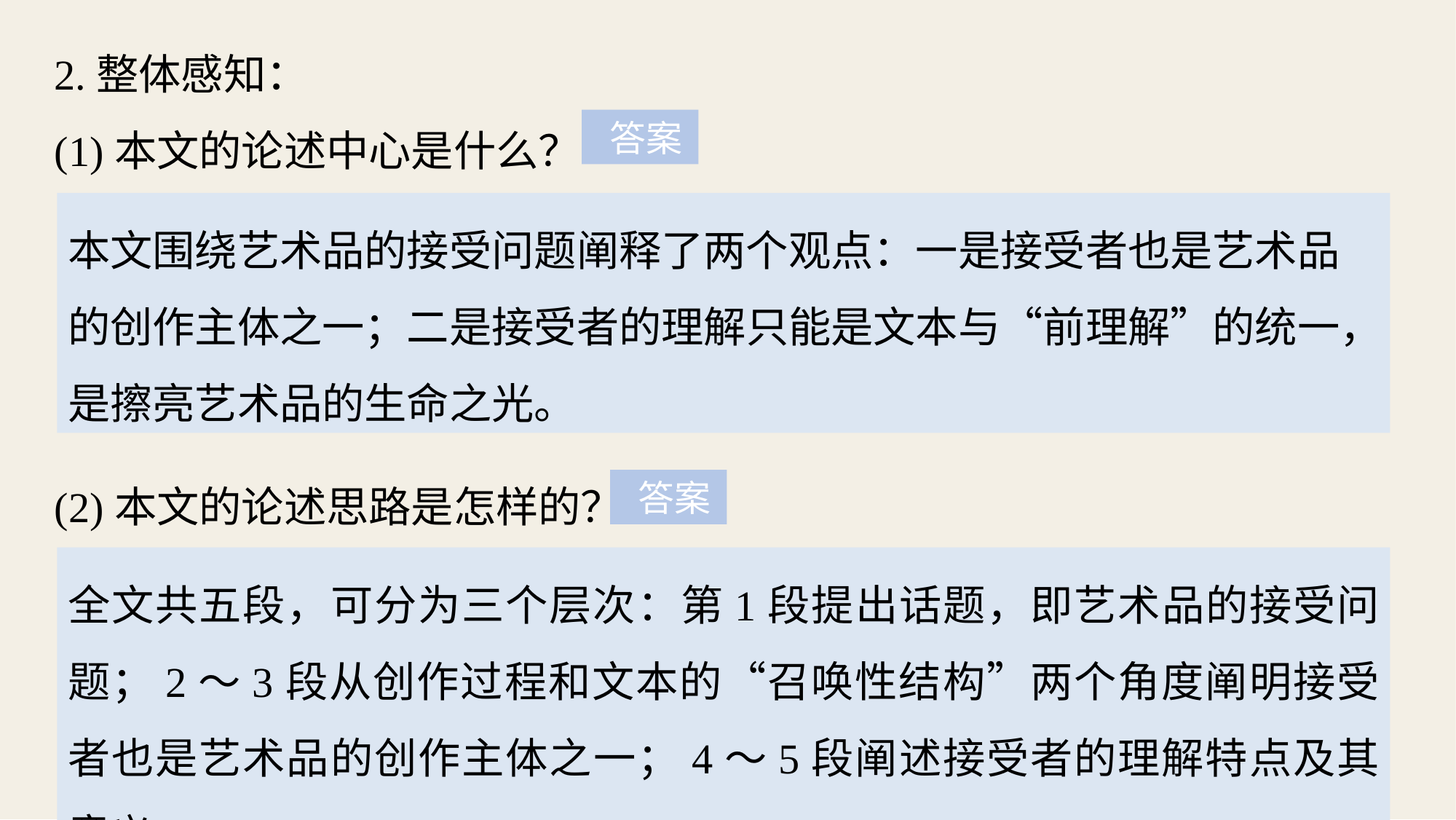

2.整体感知：
(1)本文的论述中心是什么？
 答案

本文围绕艺术品的接受问题阐释了两个观点：一是接受者也是艺术品的创作主体之一；二是接受者的理解只能是文本与“前理解”的统一，是擦亮艺术品的生命之光。

(2)本文的论述思路是怎样的？
 答案
全文共五段，可分为三个层次：第1段提出话题，即艺术品的接受问题；2～3段从创作过程和文本的“召唤性结构”两个角度阐明接受者也是艺术品的创作主体之一；4～5段阐述接受者的理解特点及其意义。